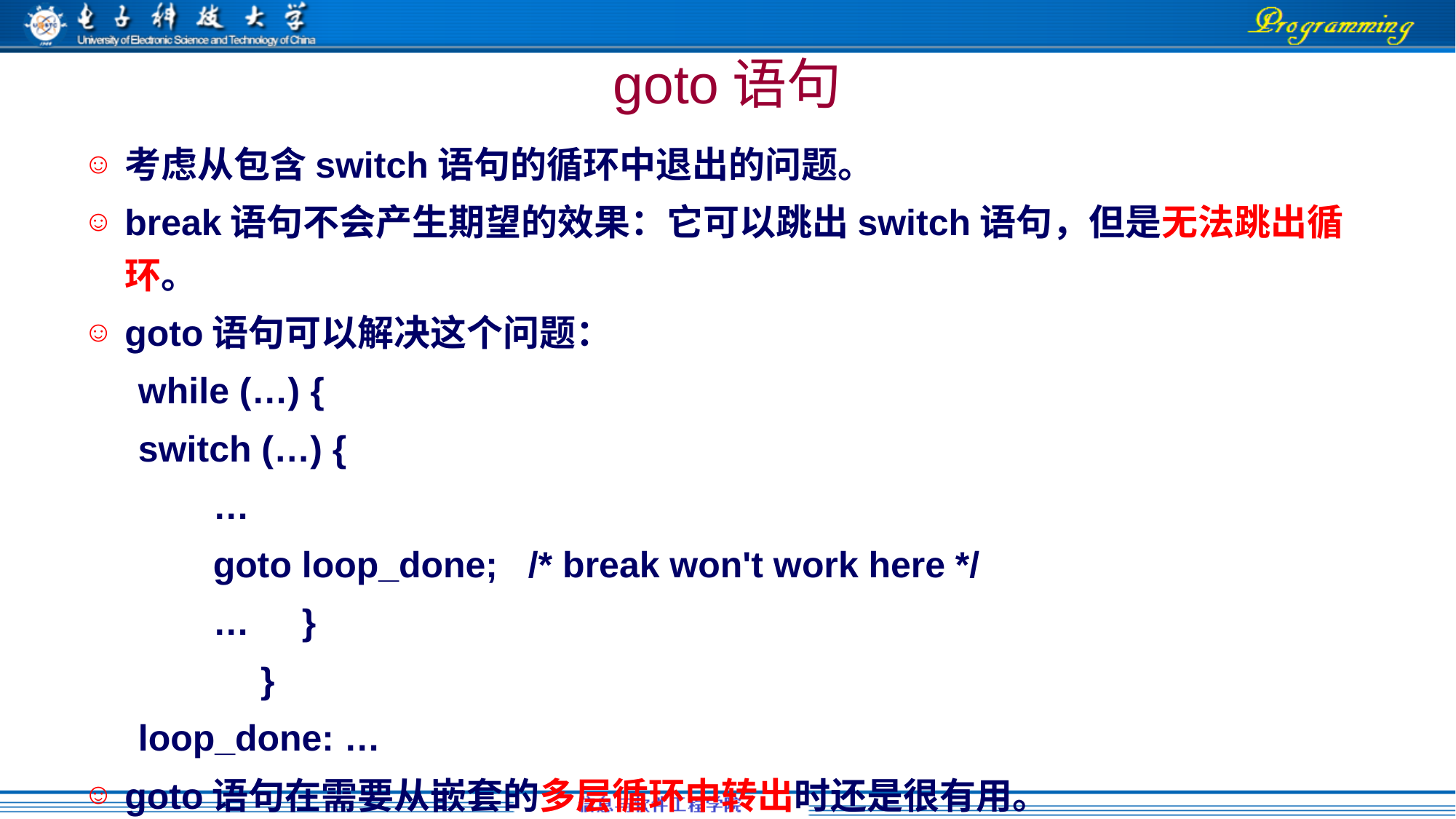

goto语句
考虑从包含switch语句的循环中退出的问题。
break语句不会产生期望的效果：它可以跳出switch语句，但是无法跳出循环。
goto语句可以解决这个问题：
while (…) {
switch (…) {
	    …
	    goto loop_done;   /* break won't work here */
	    …	  }
            }
loop_done: …
goto语句在需要从嵌套的多层循环中转出时还是很有用。